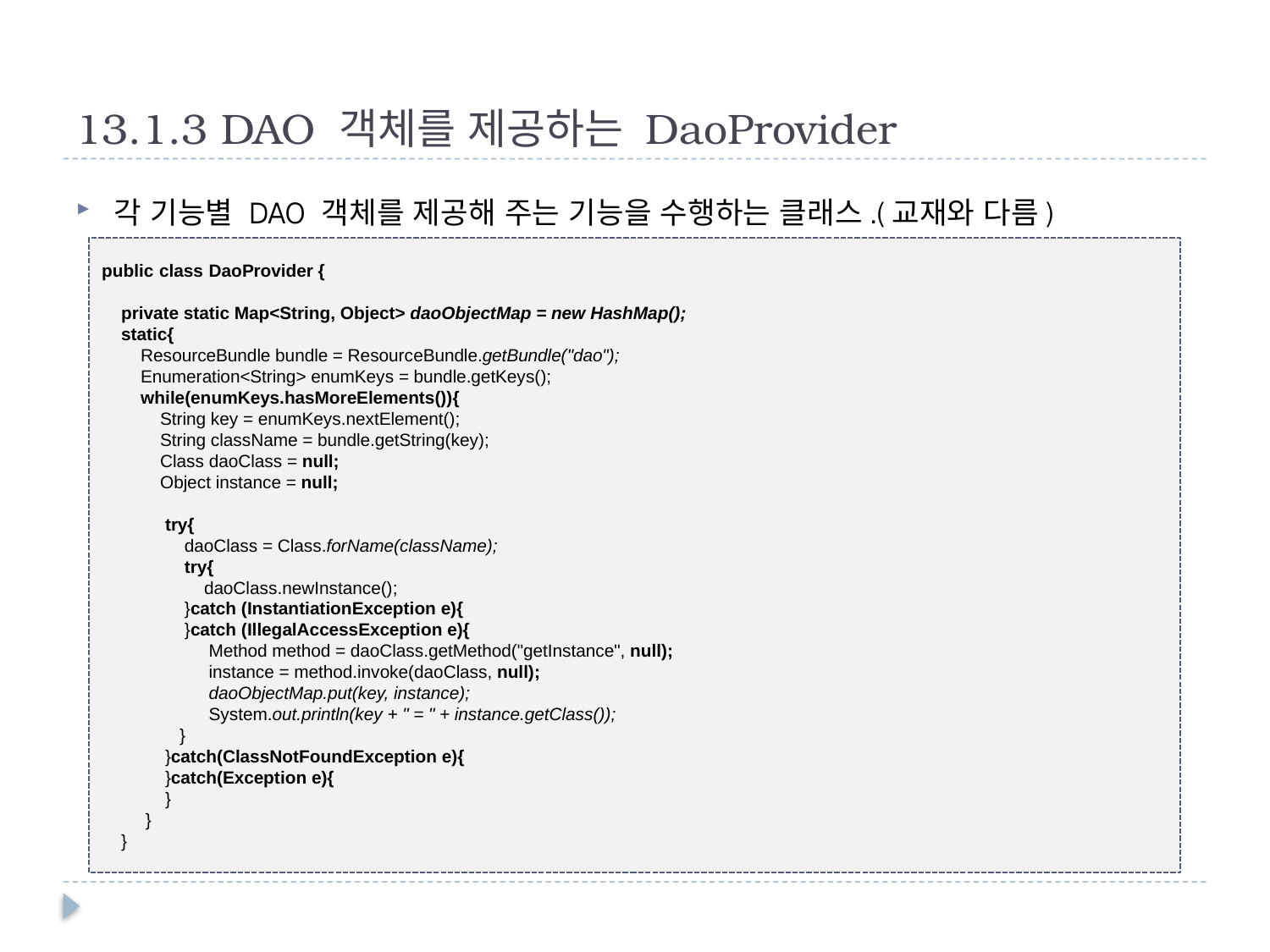

# 13.1.3 DAO 객체를 제공하는 DaoProvider
각 기능별 DAO 객체를 제공해 주는 기능을 수행하는 클래스.(교재와 다름)
public class DaoProvider {

    private static Map<String, Object> daoObjectMap = new HashMap();
    static{
        ResourceBundle bundle = ResourceBundle.getBundle("dao");
        Enumeration<String> enumKeys = bundle.getKeys();
        while(enumKeys.hasMoreElements()){
            String key = enumKeys.nextElement();
            String className = bundle.getString(key);
            Class daoClass = null;
            Object instance = null;

             try{
                 daoClass = Class.forName(className);
                 try{
                     daoClass.newInstance();
                 }catch (InstantiationException e){
                 }catch (IllegalAccessException e){
                      Method method = daoClass.getMethod("getInstance", null);
                      instance = method.invoke(daoClass, null);
                      daoObjectMap.put(key, instance);
                      System.out.println(key + " = " + instance.getClass());
                }
             }catch(ClassNotFoundException e){
             }catch(Exception e){
             }
         }
    }